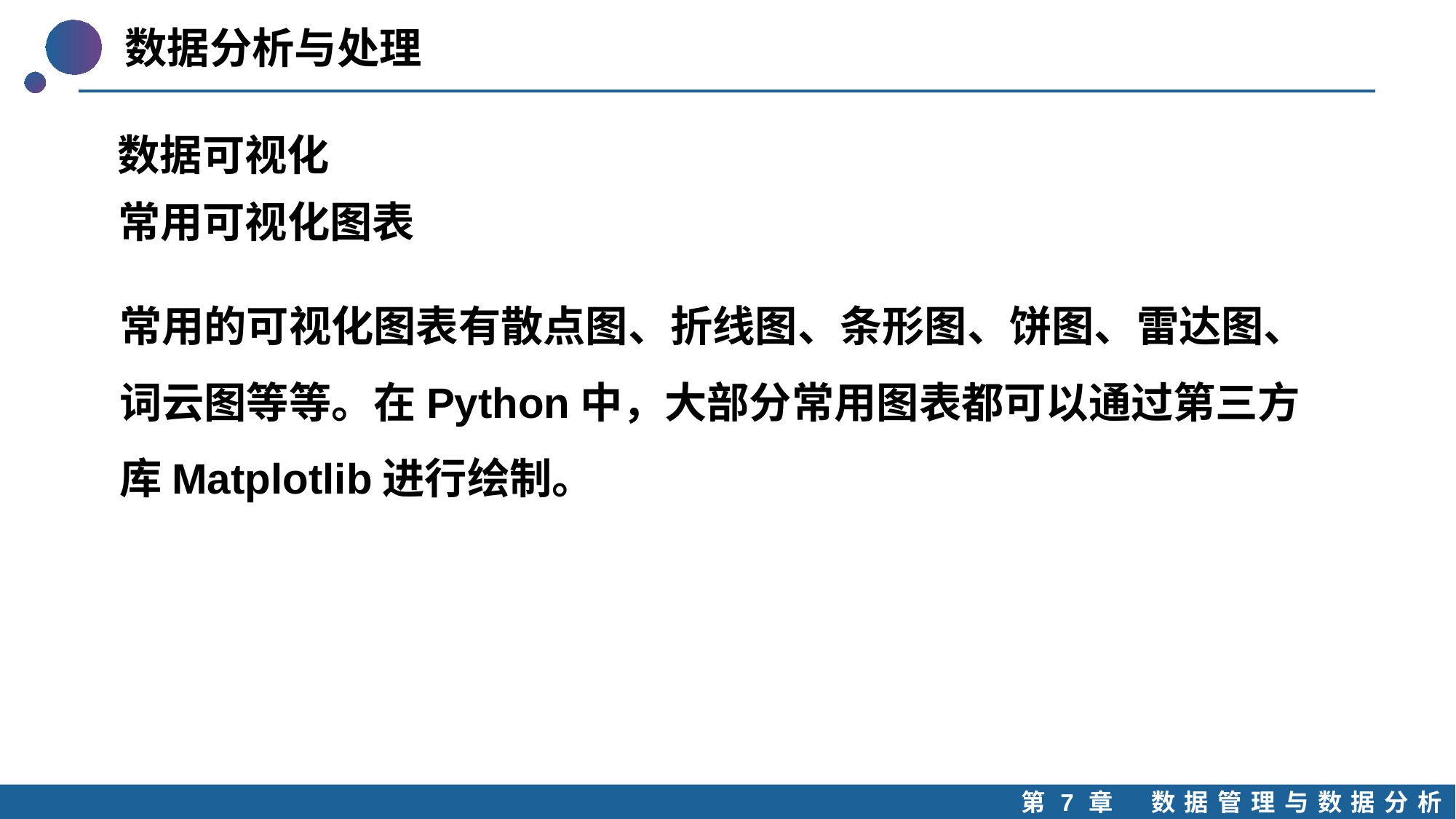

数据分析与处理

数据可视化
常用可视化图表
常用的可视化图表有散点图、折线图、条形图、饼图、雷达图、词云图等等。在Python中，大部分常用图表都可以通过第三方库Matplotlib进行绘制。
第7章  数据管理与数据分析